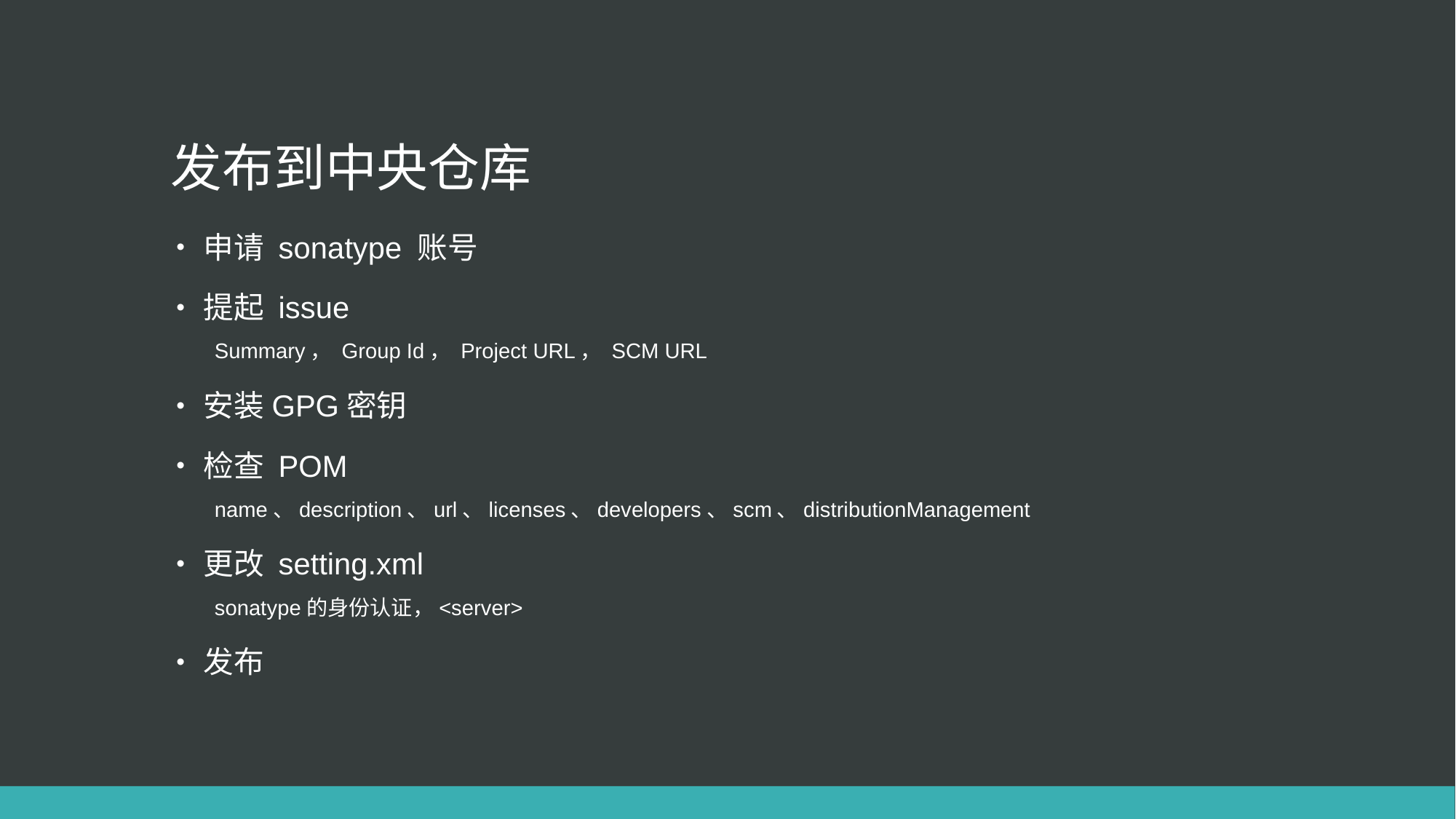

# 发布到中央仓库
申请 sonatype 账号
提起 issue
Summary， Group Id， Project URL， SCM URL
安装GPG密钥
检查 POM
name、description、url、licenses、developers、scm、distributionManagement
更改 setting.xml
sonatype的身份认证，<server>
发布